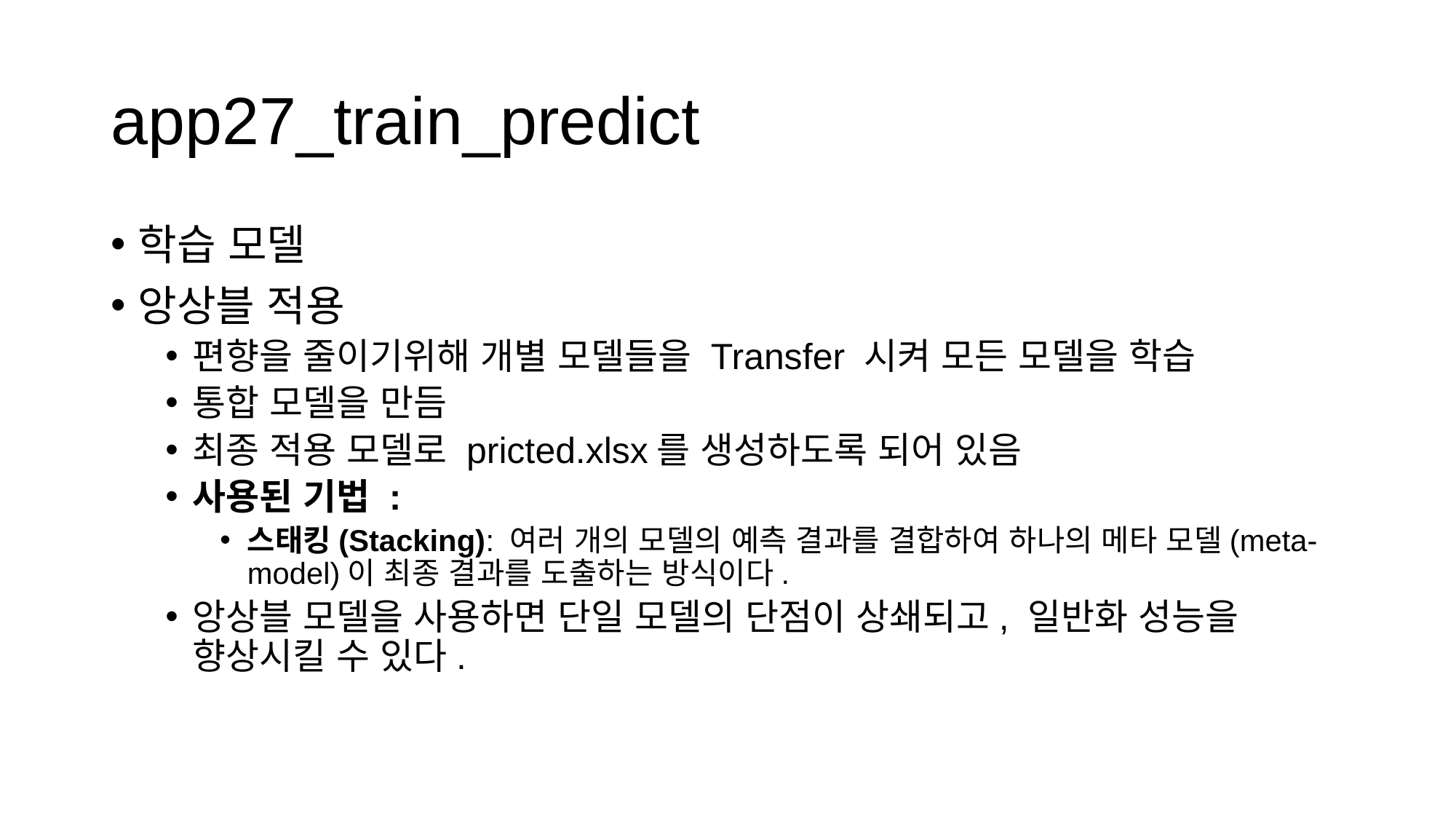

# app27_train_predict
학습 모델
앙상블 적용
편향을 줄이기위해 개별 모델들을 Transfer 시켜 모든 모델을 학습
통합 모델을 만듬
최종 적용 모델로 pricted.xlsx를 생성하도록 되어 있음
사용된 기법 :
스태킹(Stacking): 여러 개의 모델의 예측 결과를 결합하여 하나의 메타 모델(meta-model)이 최종 결과를 도출하는 방식이다.
앙상블 모델을 사용하면 단일 모델의 단점이 상쇄되고, 일반화 성능을 향상시킬 수 있다.